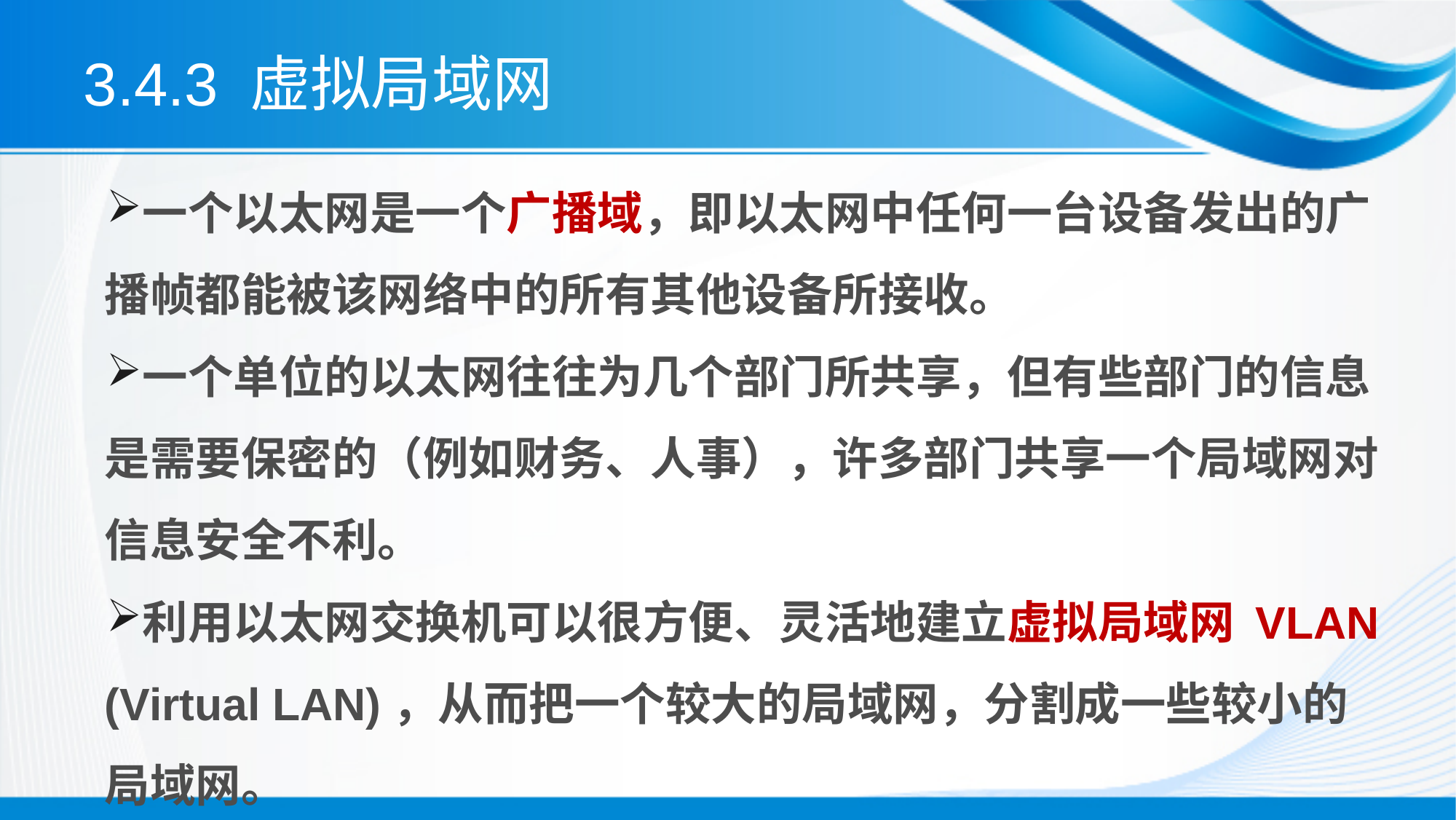

# 3.4.3 虚拟局域网
一个以太网是一个广播域，即以太网中任何一台设备发出的广播帧都能被该网络中的所有其他设备所接收。
一个单位的以太网往往为几个部门所共享，但有些部门的信息是需要保密的（例如财务、人事），许多部门共享一个局域网对信息安全不利。
利用以太网交换机可以很方便、灵活地建立虚拟局域网 VLAN (Virtual LAN)，从而把一个较大的局域网，分割成一些较小的局域网。